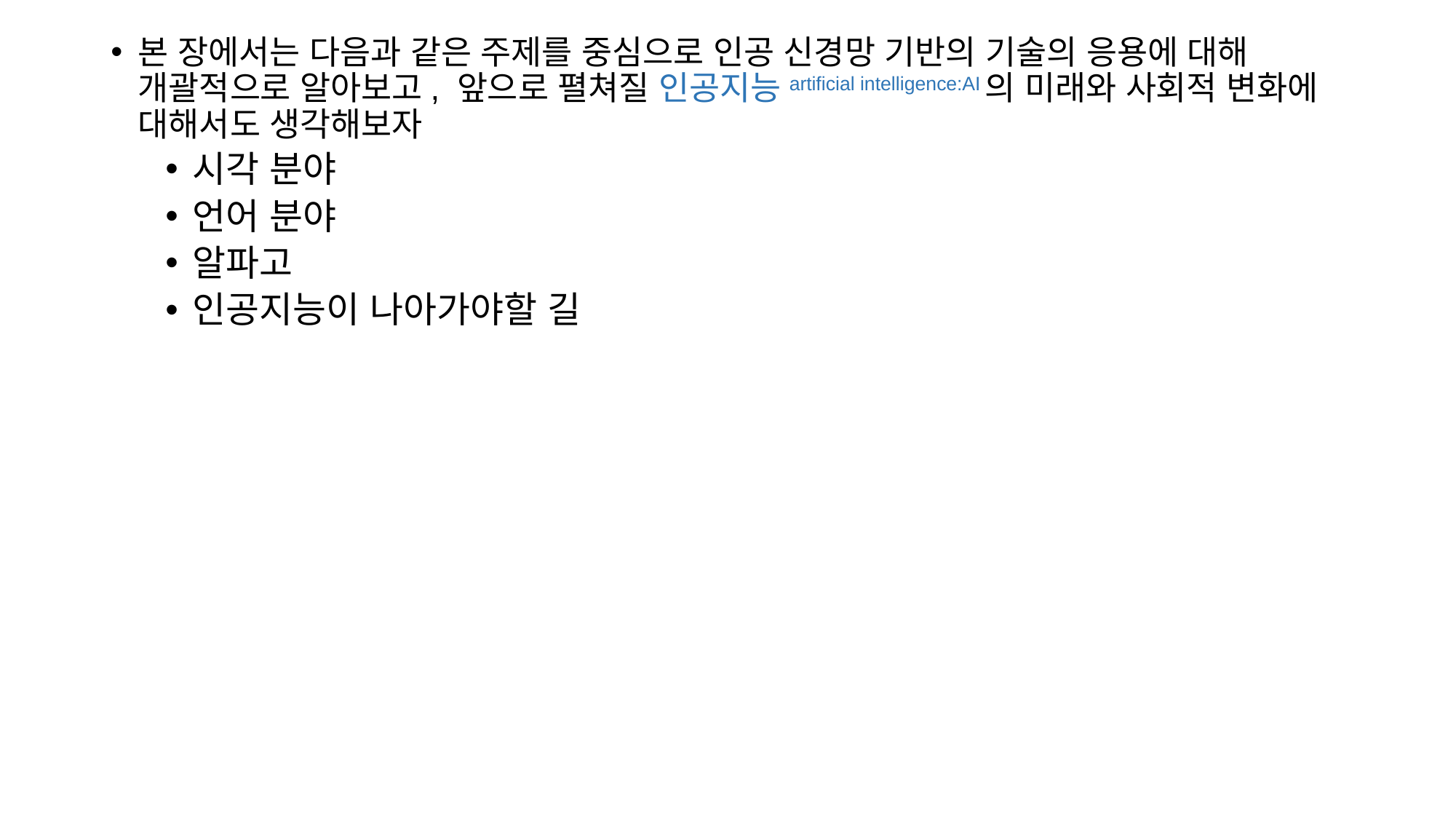

본 장에서는 다음과 같은 주제를 중심으로 인공 신경망 기반의 기술의 응용에 대해 개괄적으로 알아보고, 앞으로 펼쳐질 인공지능artificial intelligence:AI의 미래와 사회적 변화에 대해서도 생각해보자
시각 분야
언어 분야
알파고
인공지능이 나아가야할 길